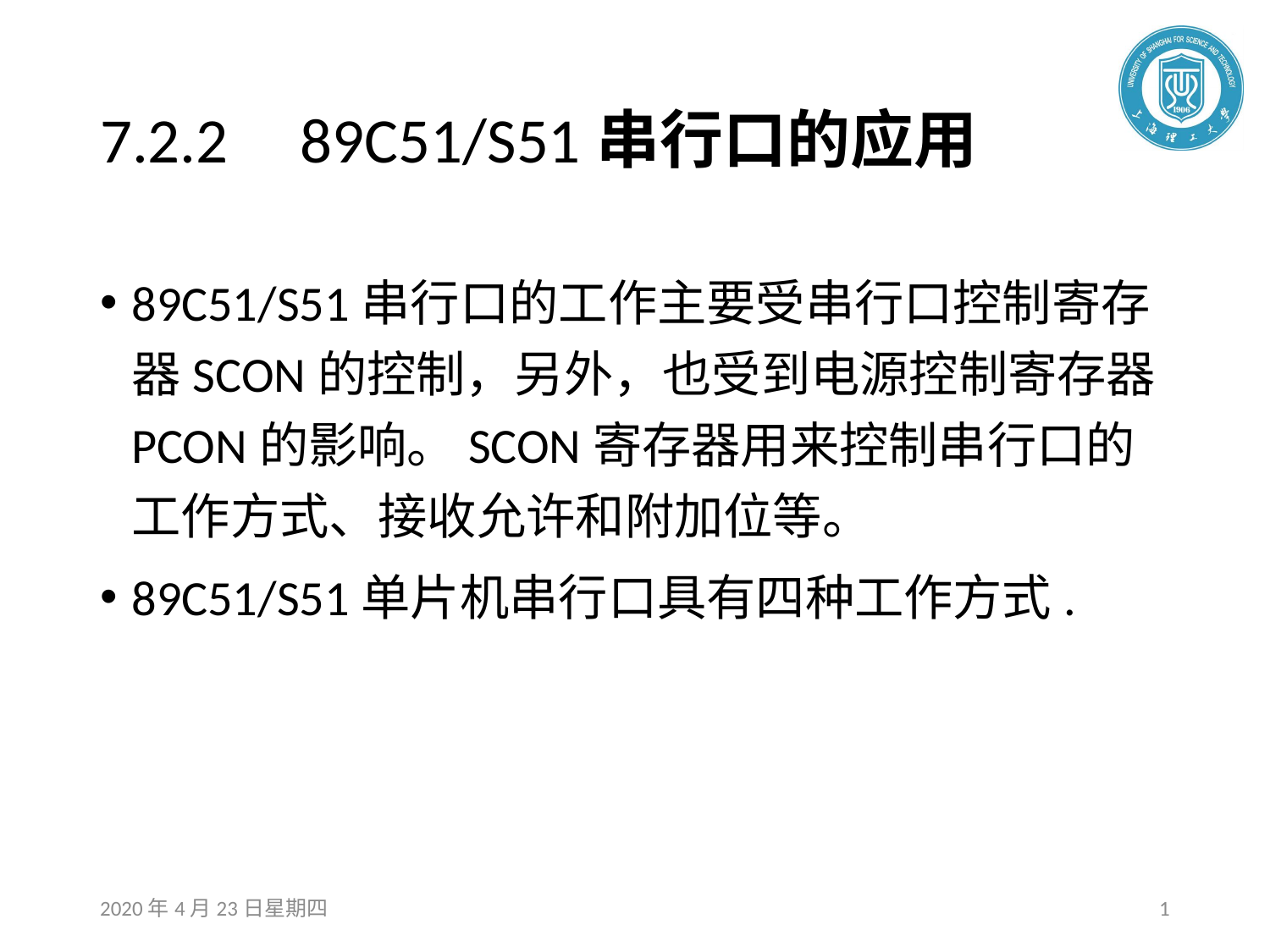

# 7.2.2     89C51/S51串行口的应用
89C51/S51串行口的工作主要受串行口控制寄存器SCON的控制，另外，也受到电源控制寄存器PCON的影响。SCON寄存器用来控制串行口的工作方式、接收允许和附加位等。
89C51/S51单片机串行口具有四种工作方式.
2020年4月23日星期四
1